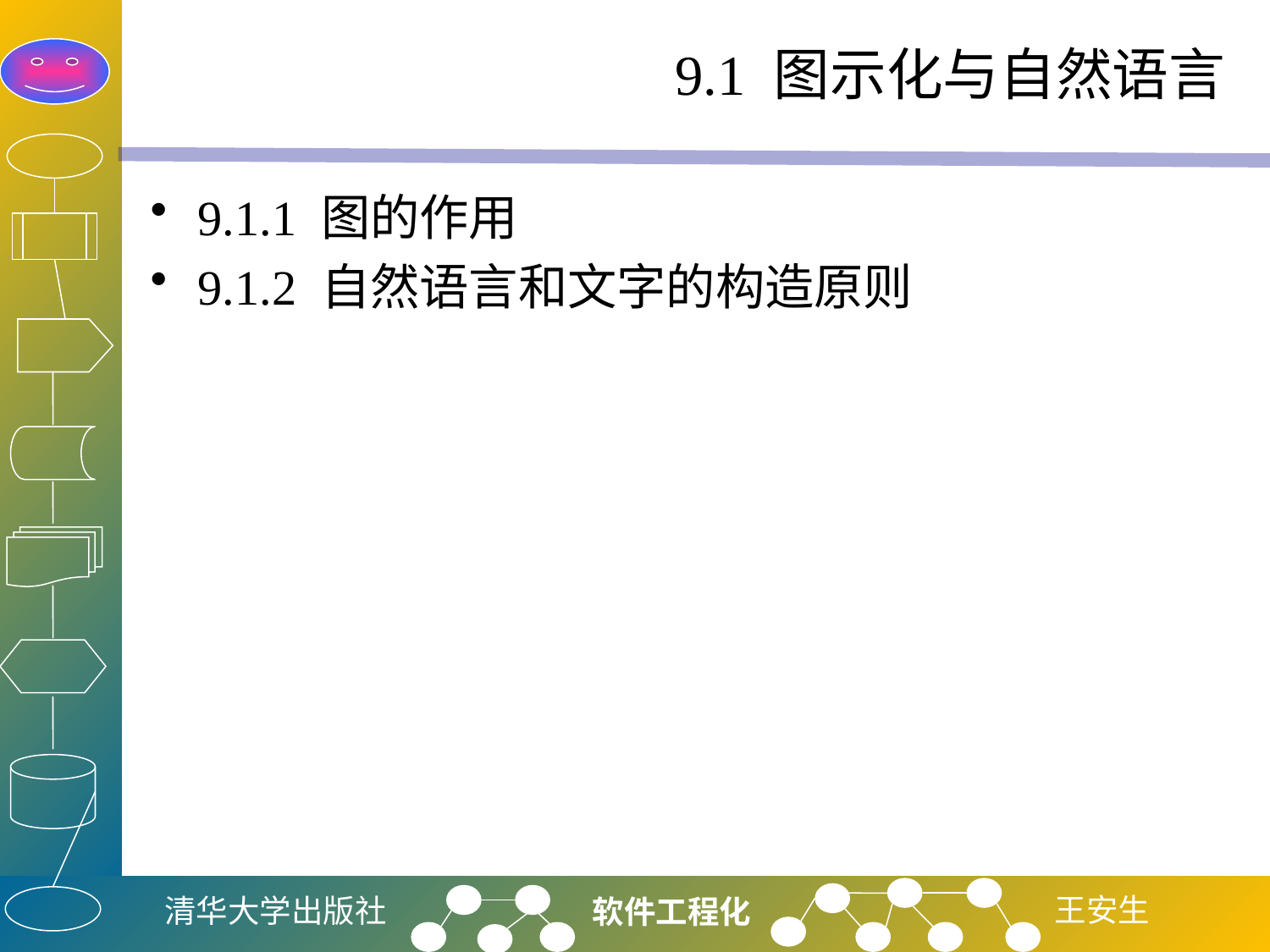

# 9.1 图示化与自然语言
9.1.1 图的作用
9.1.2 自然语言和文字的构造原则